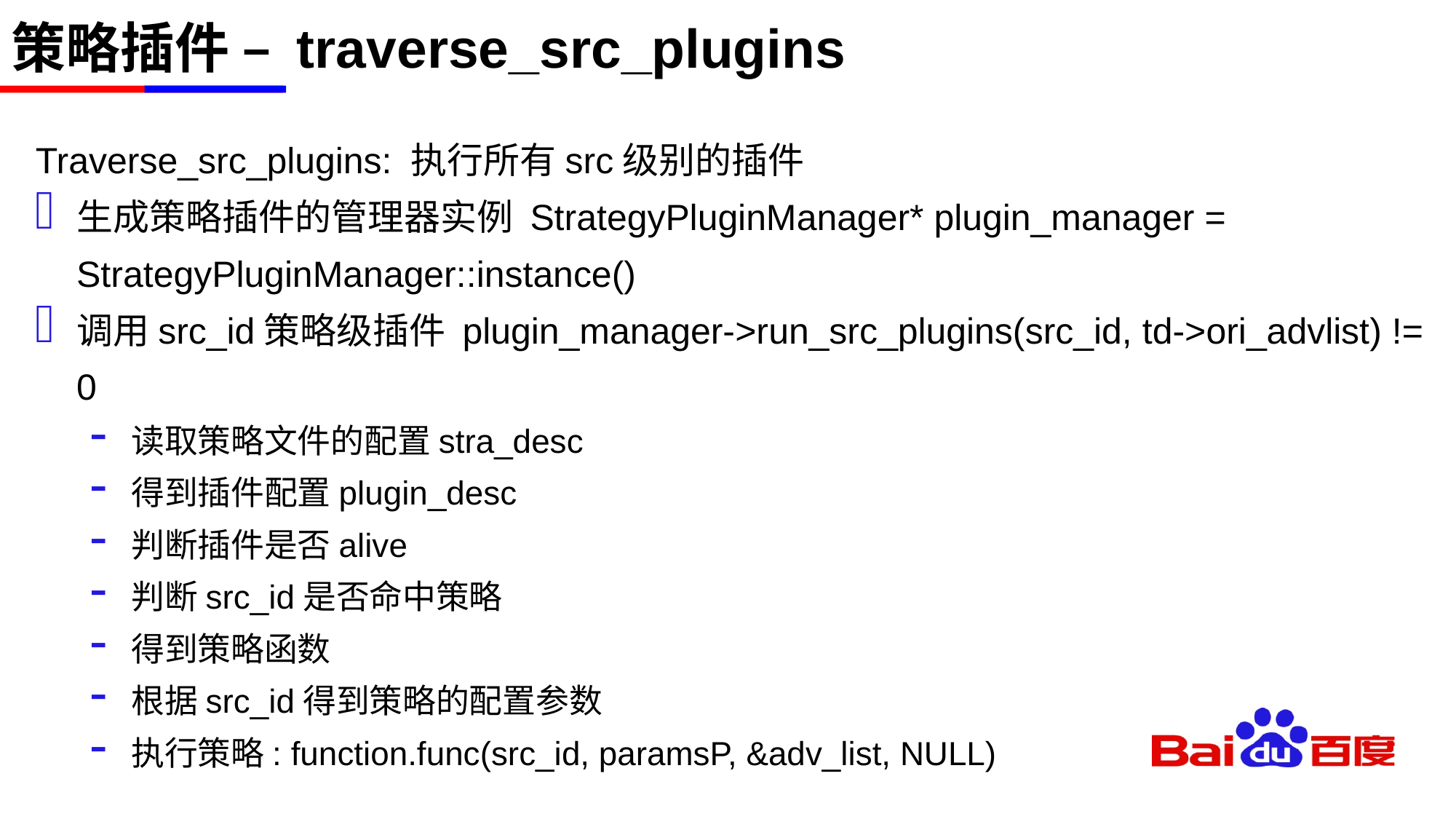

# 策略插件 – traverse_src_plugins
Traverse_src_plugins: 执行所有src级别的插件
生成策略插件的管理器实例 StrategyPluginManager* plugin_manager = StrategyPluginManager::instance()
调用src_id策略级插件 plugin_manager->run_src_plugins(src_id, td->ori_advlist) != 0
读取策略文件的配置stra_desc
得到插件配置plugin_desc
判断插件是否alive
判断src_id是否命中策略
得到策略函数
根据src_id得到策略的配置参数
执行策略: function.func(src_id, paramsP, &adv_list, NULL)